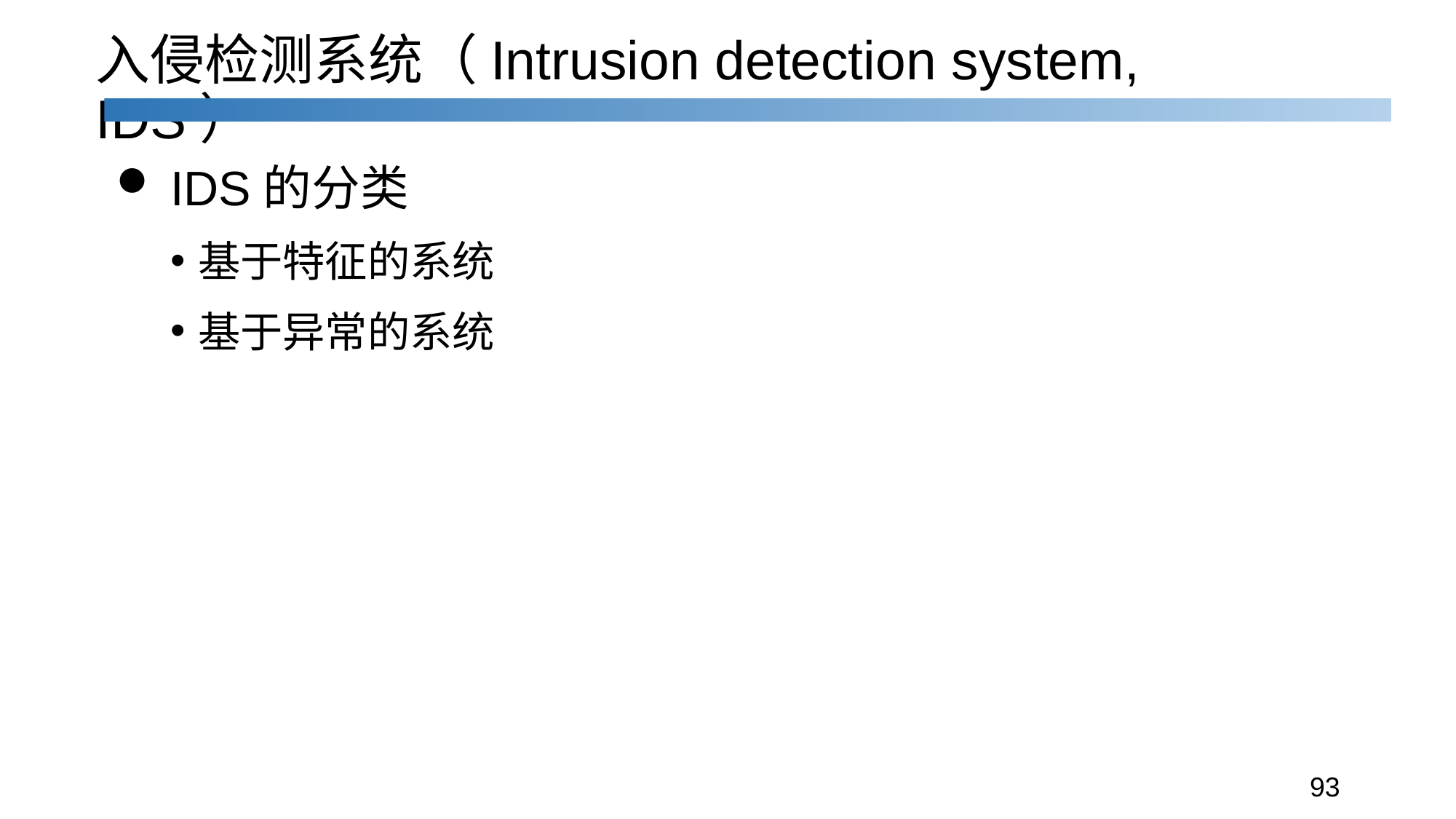

# 入侵检测系统（Intrusion detection system, IDS）

 IDS的分类
基于特征的系统
基于异常的系统
93